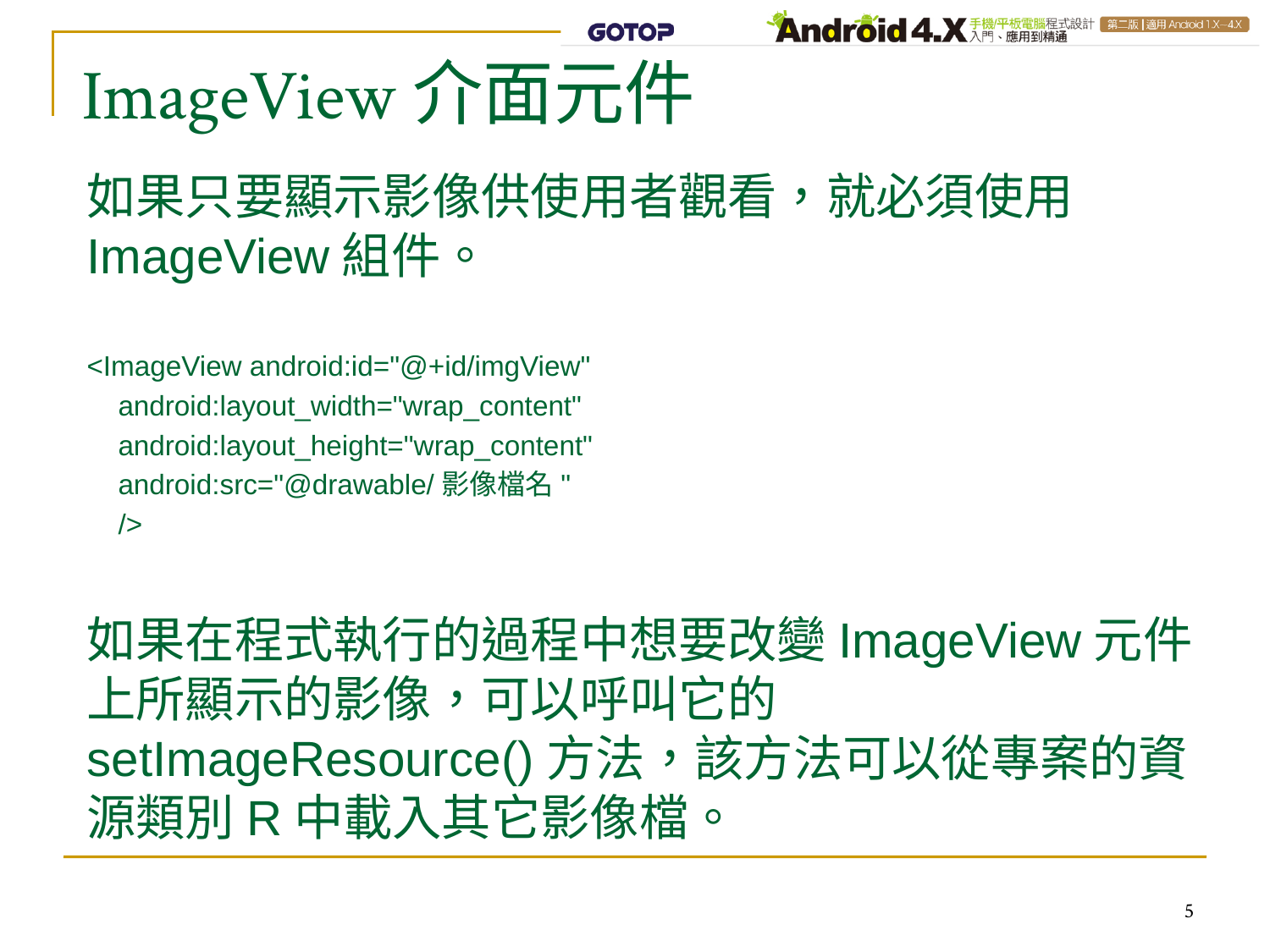

ImageView介面元件
如果只要顯示影像供使用者觀看，就必須使用ImageView組件。

<ImageView android:id="@+id/imgView"
    android:layout_width="wrap_content"
    android:layout_height="wrap_content"
    android:src="@drawable/影像檔名"
    />

如果在程式執行的過程中想要改變ImageView元件上所顯示的影像，可以呼叫它的setImageResource()方法，該方法可以從專案的資源類別R中載入其它影像檔。
5